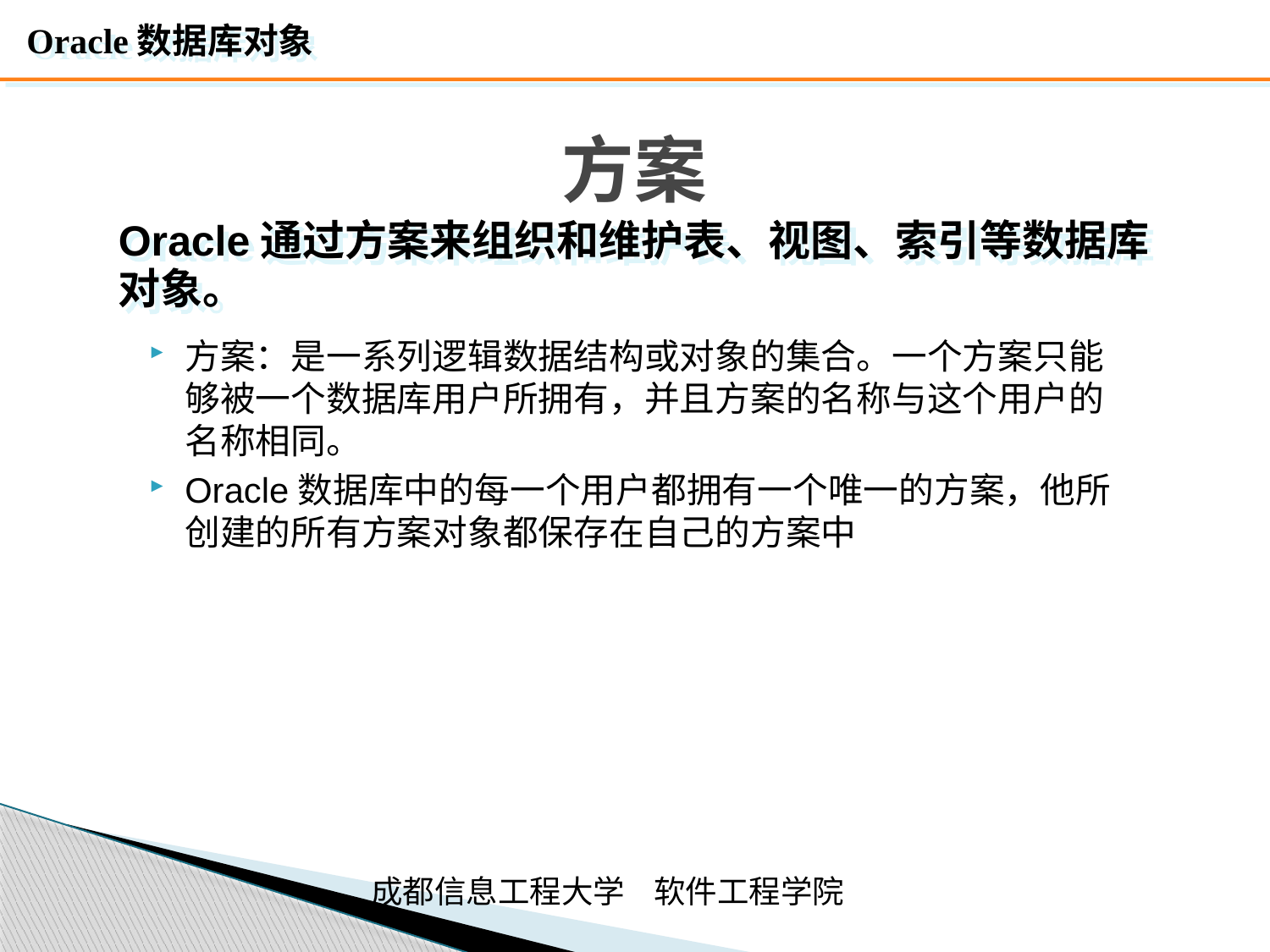

Oracle数据库对象

# 方案
Oracle通过方案来组织和维护表、视图、索引等数据库对象。
方案：是一系列逻辑数据结构或对象的集合。一个方案只能够被一个数据库用户所拥有，并且方案的名称与这个用户的名称相同。
Oracle数据库中的每一个用户都拥有一个唯一的方案，他所创建的所有方案对象都保存在自己的方案中